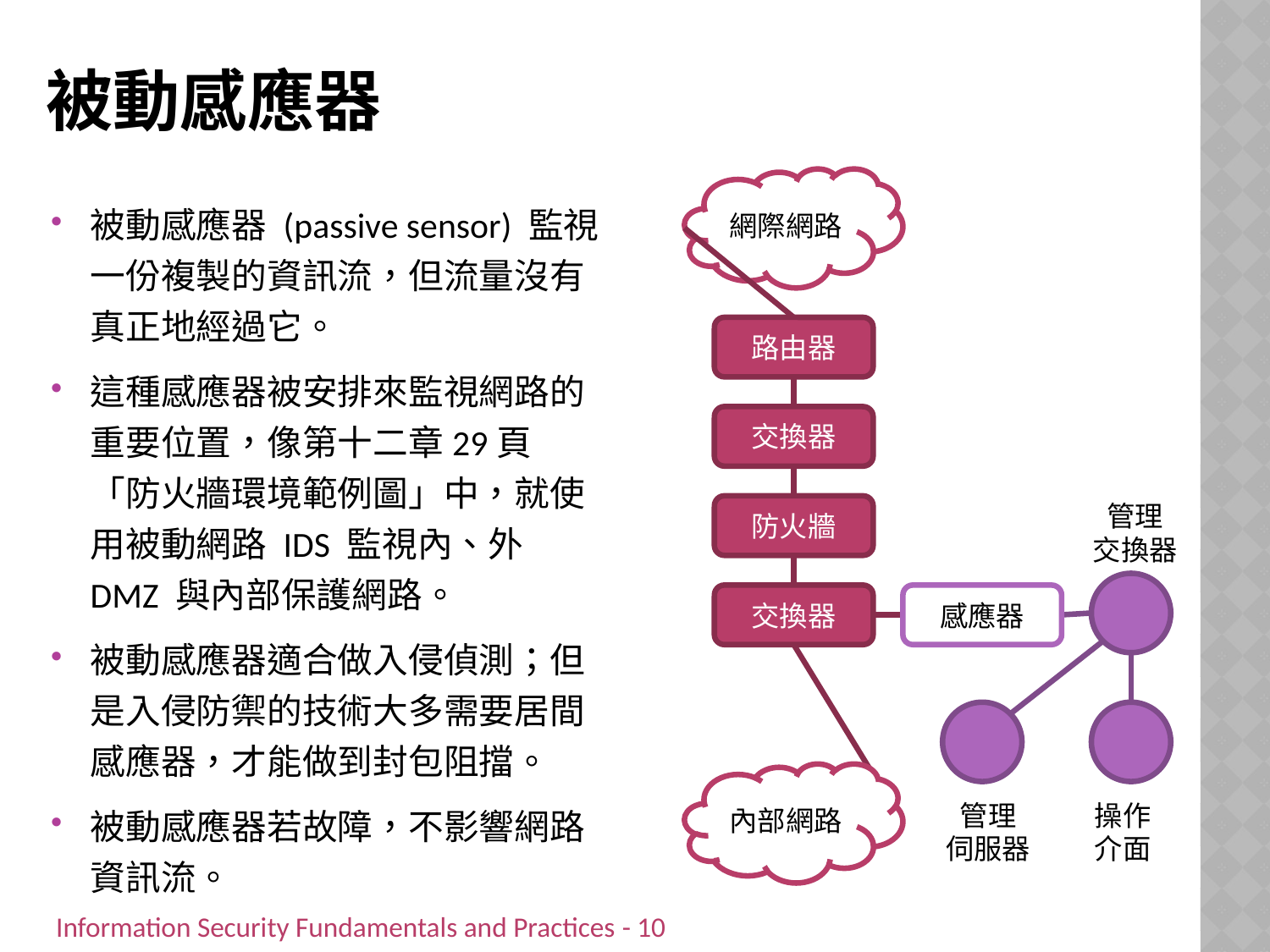

# 被動感應器
網際網路
路由器
交換器
管理
交換器
防火牆

交換器
感應器

內部網路
管理
伺服器
操作
介面
被動感應器 (passive sensor) 監視一份複製的資訊流，但流量沒有真正地經過它。
這種感應器被安排來監視網路的重要位置，像第十二章29頁「防火牆環境範例圖」中，就使用被動網路 IDS 監視內、外 DMZ 與內部保護網路。
被動感應器適合做入侵偵測；但是入侵防禦的技術大多需要居間感應器，才能做到封包阻擋。
被動感應器若故障，不影響網路資訊流。